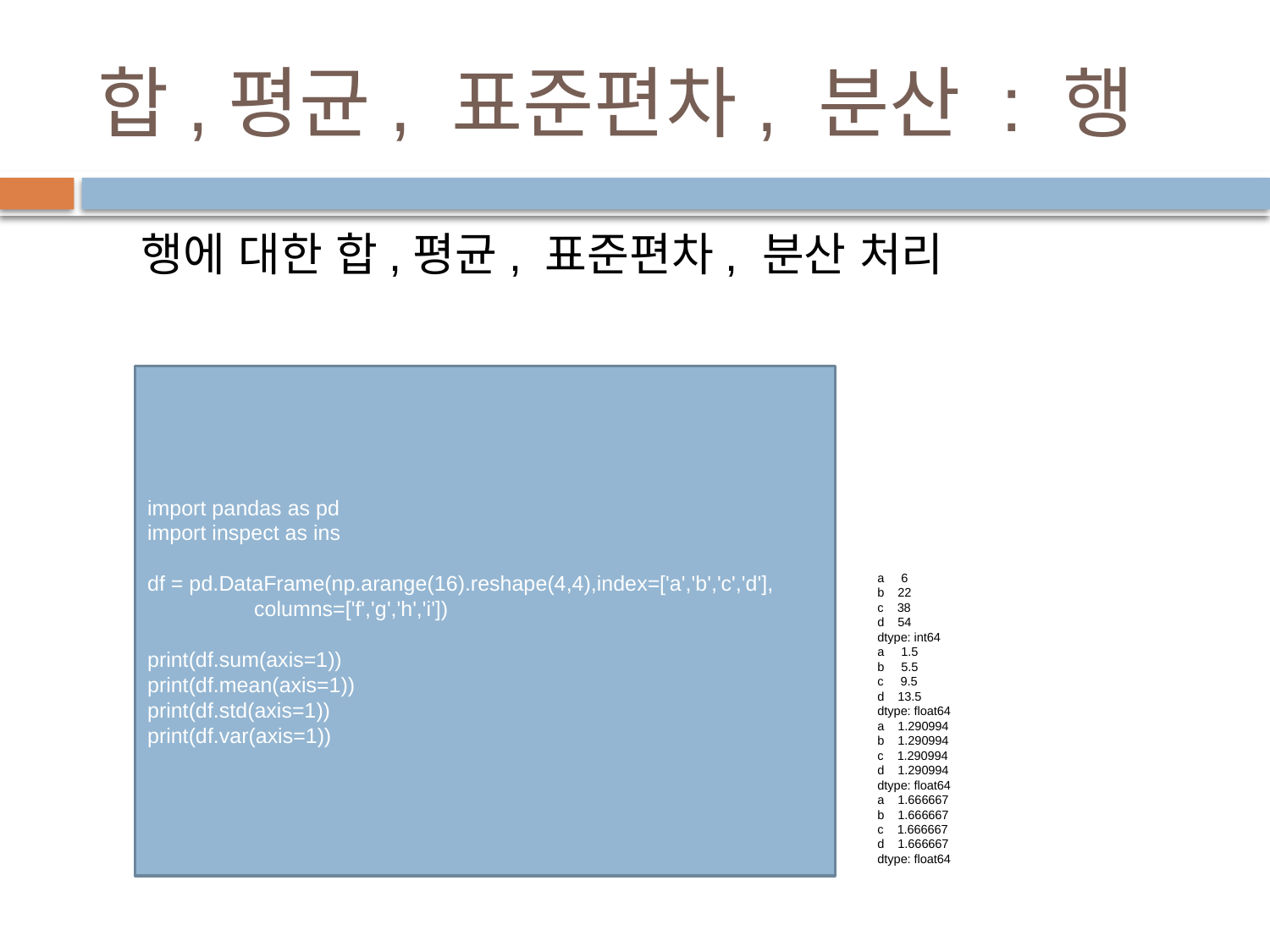

# 합,평균, 표준편차, 분산 : 행
행에 대한 합,평균, 표준편차, 분산 처리
import pandas as pd
import inspect as ins

df = pd.DataFrame(np.arange(16).reshape(4,4),index=['a','b','c','d'],
                  columns=['f','g','h','i'])

print(df.sum(axis=1))
print(df.mean(axis=1))
print(df.std(axis=1))
print(df.var(axis=1))
a     6
b    22
c    38
d    54
dtype: int64
a     1.5
b     5.5
c     9.5
d    13.5
dtype: float64
a    1.290994
b    1.290994
c    1.290994
d    1.290994
dtype: float64
a    1.666667
b    1.666667
c    1.666667
d    1.666667
dtype: float64